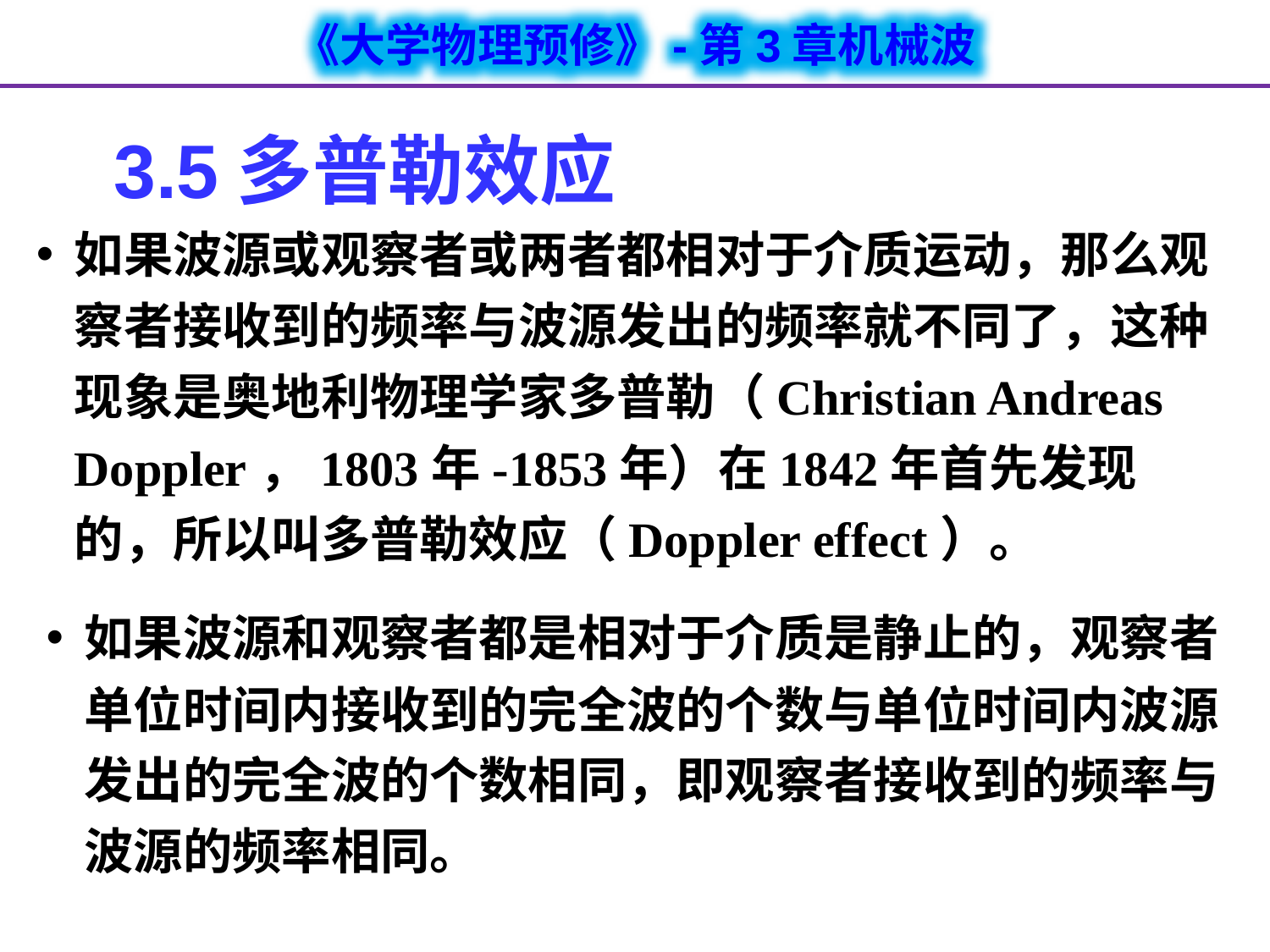

3.5多普勒效应
如果波源或观察者或两者都相对于介质运动，那么观察者接收到的频率与波源发出的频率就不同了，这种现象是奥地利物理学家多普勒（Christian Andreas Doppler，1803年-1853年）在1842年首先发现的，所以叫多普勒效应（Doppler effect）。
如果波源和观察者都是相对于介质是静止的，观察者单位时间内接收到的完全波的个数与单位时间内波源发出的完全波的个数相同，即观察者接收到的频率与波源的频率相同。